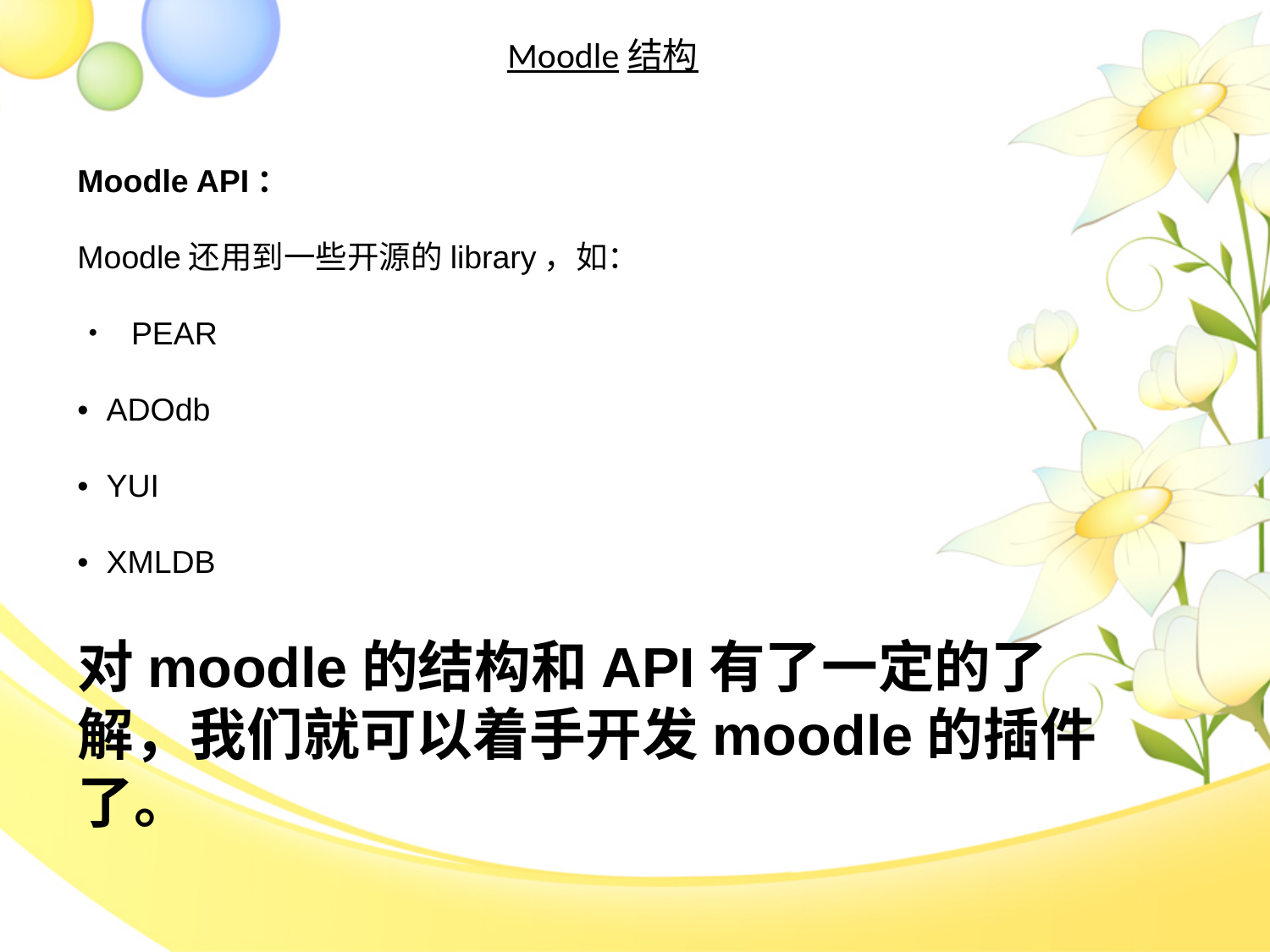

Moodle结构
Moodle API：
Moodle还用到一些开源的library，如：
•  PEAR
•  ADOdb
•  YUI
•  XMLDB
对moodle的结构和API有了一定的了解，我们就可以着手开发moodle的插件了。